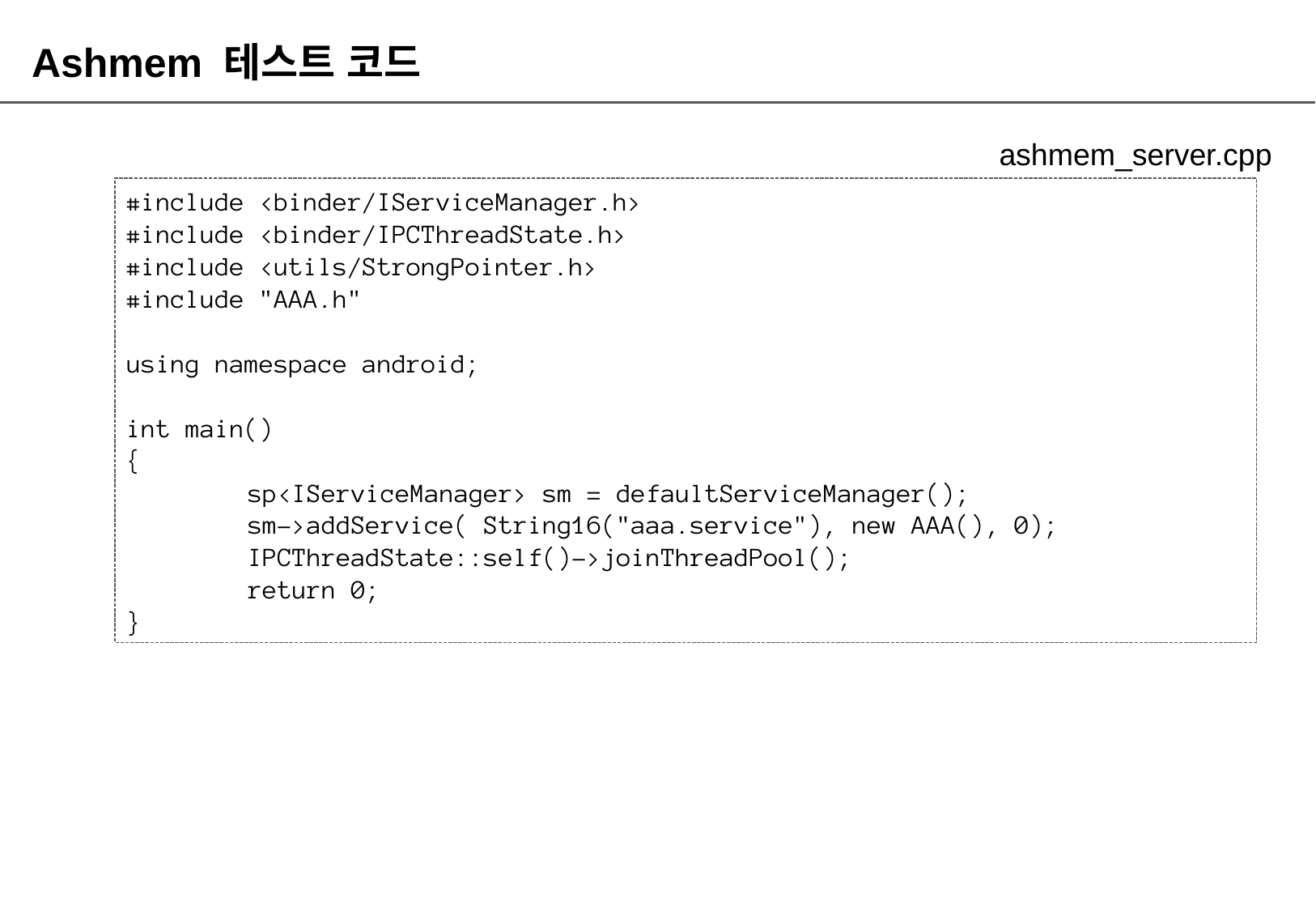

# Ashmem 테스트 코드
ashmem_server.cpp
#include <binder/IServiceManager.h>
#include <binder/IPCThreadState.h>
#include <utils/StrongPointer.h>
#include "AAA.h"

using namespace android;

int main()
{
	sp<IServiceManager> sm = defaultServiceManager();
	sm->addService( String16("aaa.service"), new AAA(), 0);
	IPCThreadState::self()->joinThreadPool();
	return 0;
}